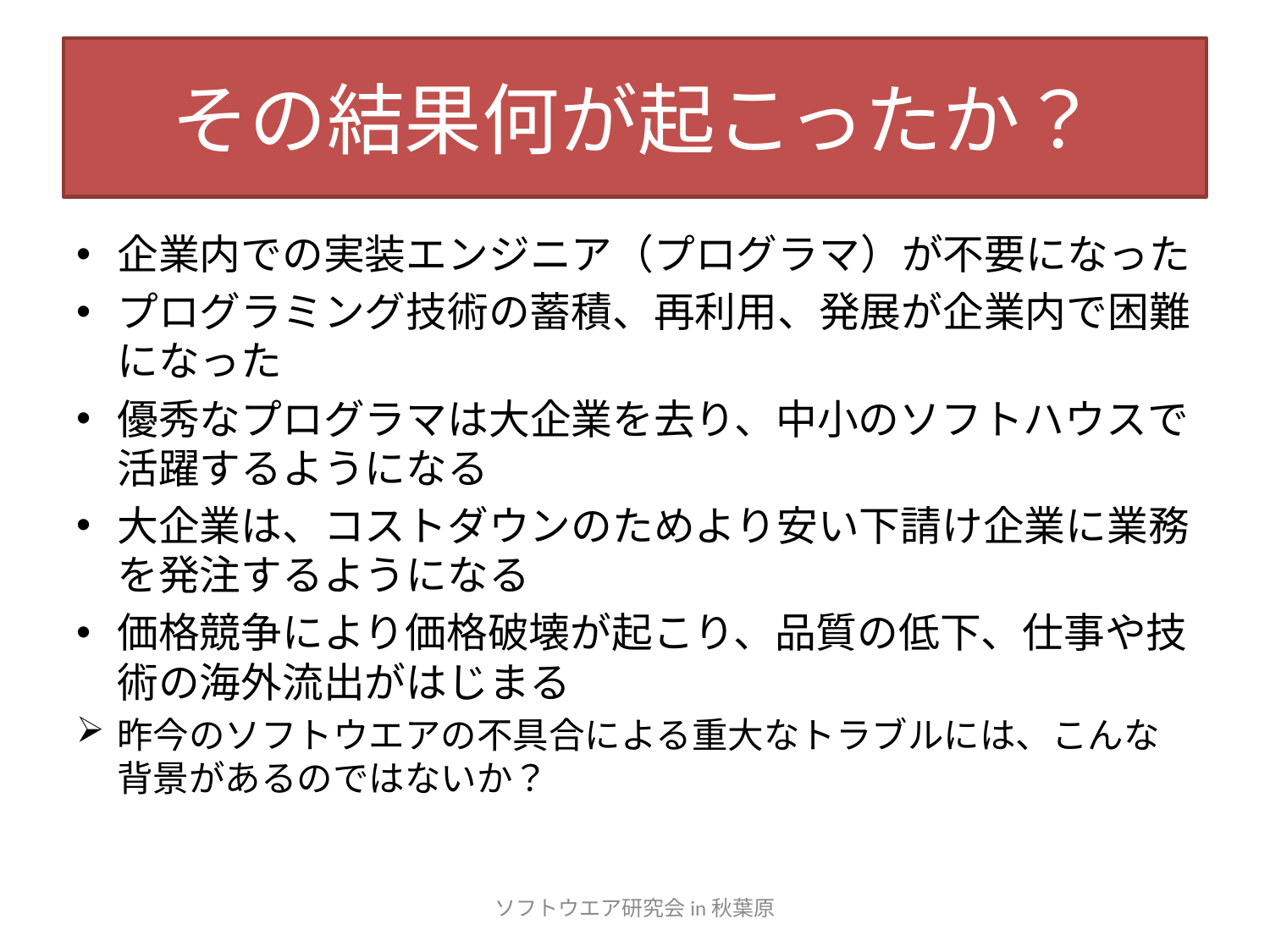

# その結果何が起こったか？
企業内での実装エンジニア（プログラマ）が不要になった
プログラミング技術の蓄積、再利用、発展が企業内で困難になった
優秀なプログラマは大企業を去り、中小のソフトハウスで活躍するようになる
大企業は、コストダウンのためより安い下請け企業に業務を発注するようになる
価格競争により価格破壊が起こり、品質の低下、仕事や技術の海外流出がはじまる
昨今のソフトウエアの不具合による重大なトラブルには、こんな背景があるのではないか？
ソフトウエア研究会in秋葉原